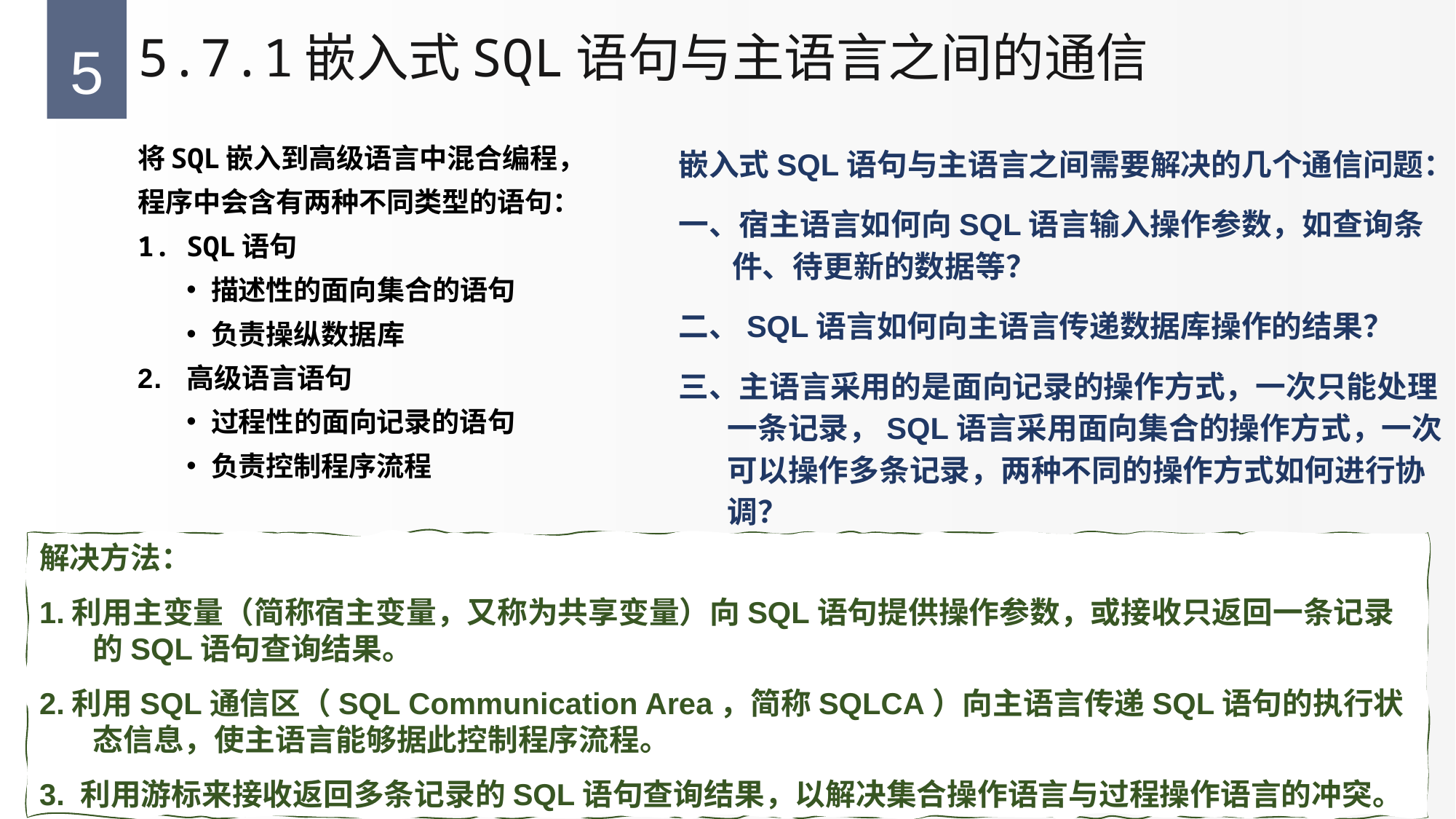

# 5.7.1嵌入式SQL语句与主语言之间的通信
将SQL嵌入到高级语言中混合编程，
程序中会含有两种不同类型的语句：
SQL语句
描述性的面向集合的语句
负责操纵数据库
高级语言语句
过程性的面向记录的语句
负责控制程序流程
嵌入式SQL语句与主语言之间需要解决的几个通信问题：
一、宿主语言如何向SQL语言输入操作参数，如查询条件、待更新的数据等？
二、SQL语言如何向主语言传递数据库操作的结果？
三、主语言采用的是面向记录的操作方式，一次只能处理一条记录，SQL语言采用面向集合的操作方式，一次可以操作多条记录，两种不同的操作方式如何进行协调？

解决方法：
1.利用主变量（简称宿主变量，又称为共享变量）向SQL语句提供操作参数，或接收只返回一条记录的SQL语句查询结果。
2.利用SQL通信区（SQL Communication Area，简称SQLCA）向主语言传递SQL语句的执行状态信息，使主语言能够据此控制程序流程。
3. 利用游标来接收返回多条记录的SQL语句查询结果，以解决集合操作语言与过程操作语言的冲突。
106